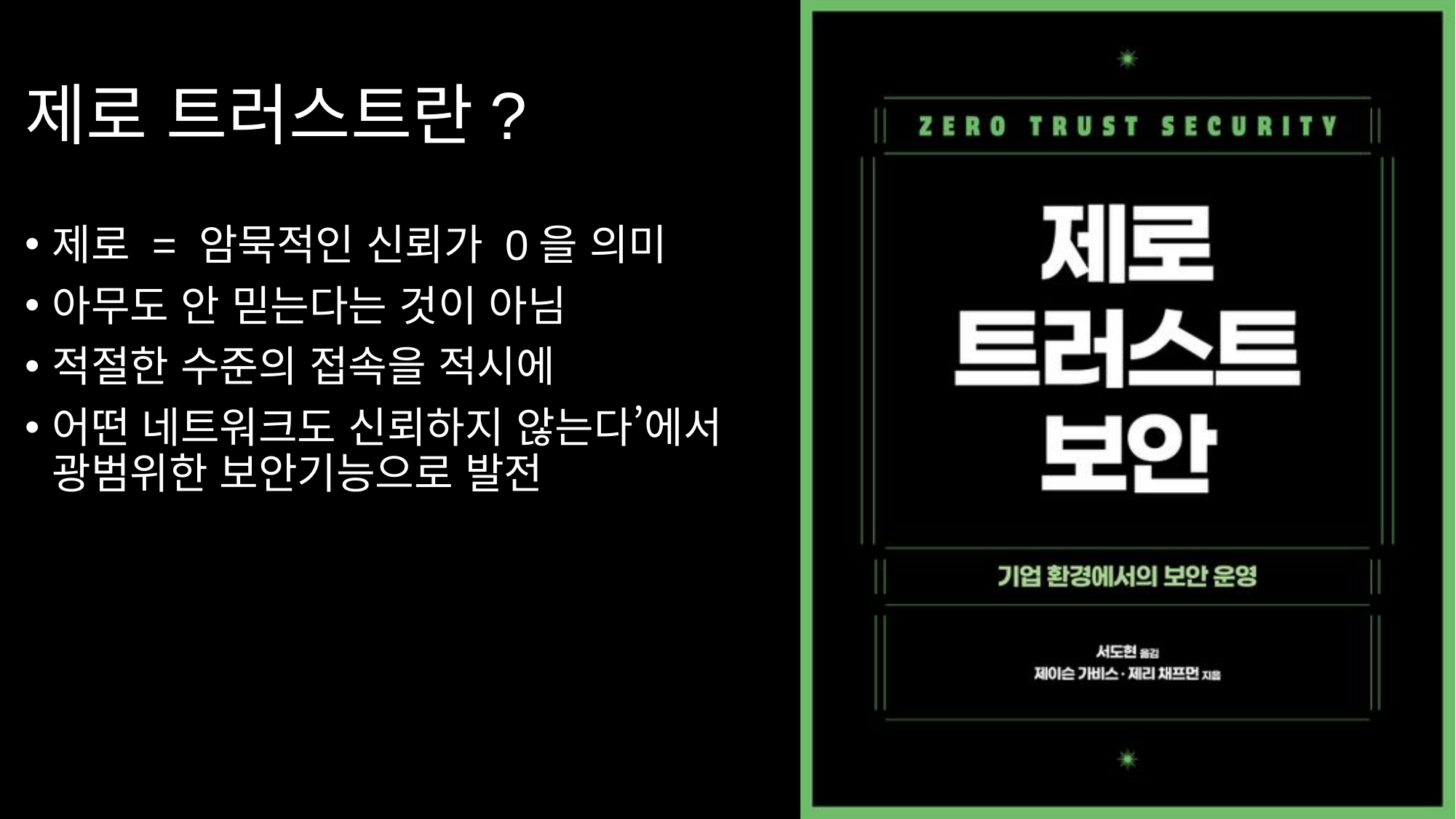

# 제로 트러스트란?
제로 = 암묵적인 신뢰가 0을 의미
아무도 안 믿는다는 것이 아님
적절한 수준의 접속을 적시에
어떤 네트워크도 신뢰하지 않는다’에서 광범위한 보안기능으로 발전